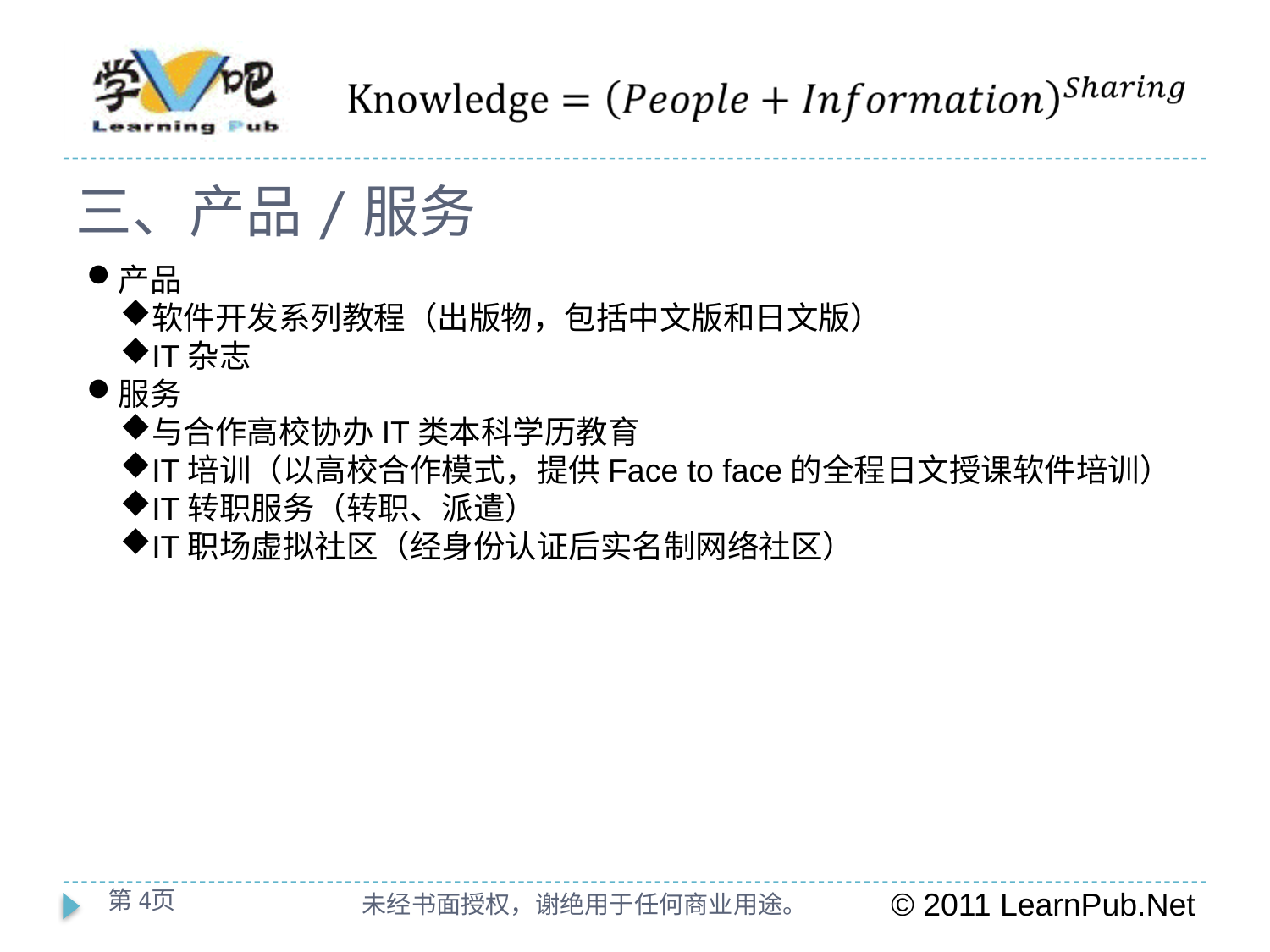

三、产品/服务
产品
软件开发系列教程（出版物，包括中文版和日文版）
IT杂志
服务
与合作高校协办IT类本科学历教育
IT培训（以高校合作模式，提供Face to face的全程日文授课软件培训）
IT转职服务（转职、派遣）
IT职场虚拟社区（经身份认证后实名制网络社区）

第4页
未经书面授权，谢绝用于任何商业用途。